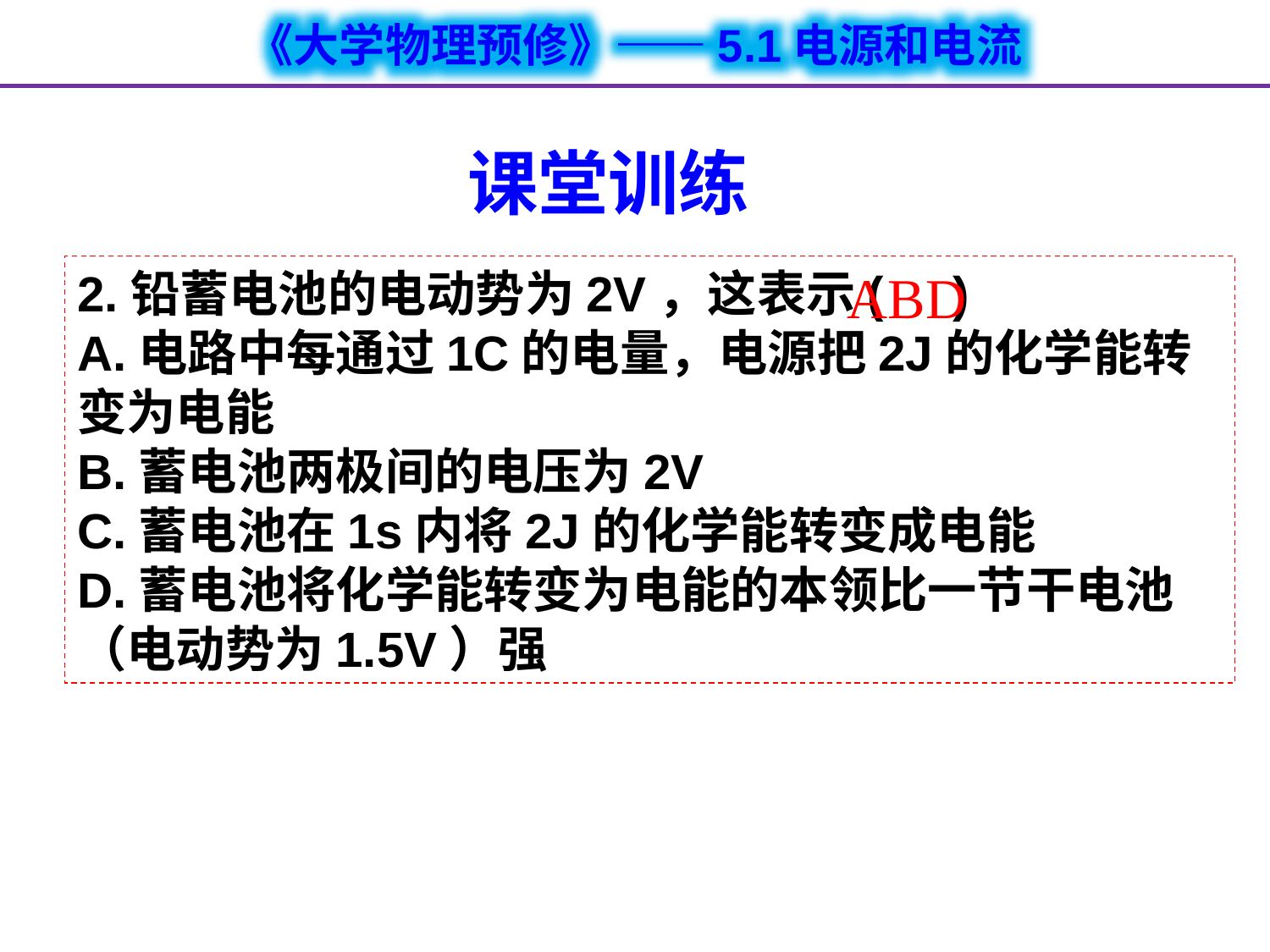

课堂训练
2.铅蓄电池的电动势为2V，这表示(     )
A.电路中每通过1C的电量，电源把2J的化学能转变为电能
B.蓄电池两极间的电压为2V
C.蓄电池在1s内将2J的化学能转变成电能
D.蓄电池将化学能转变为电能的本领比一节干电池（电动势为1.5V）强
ABD